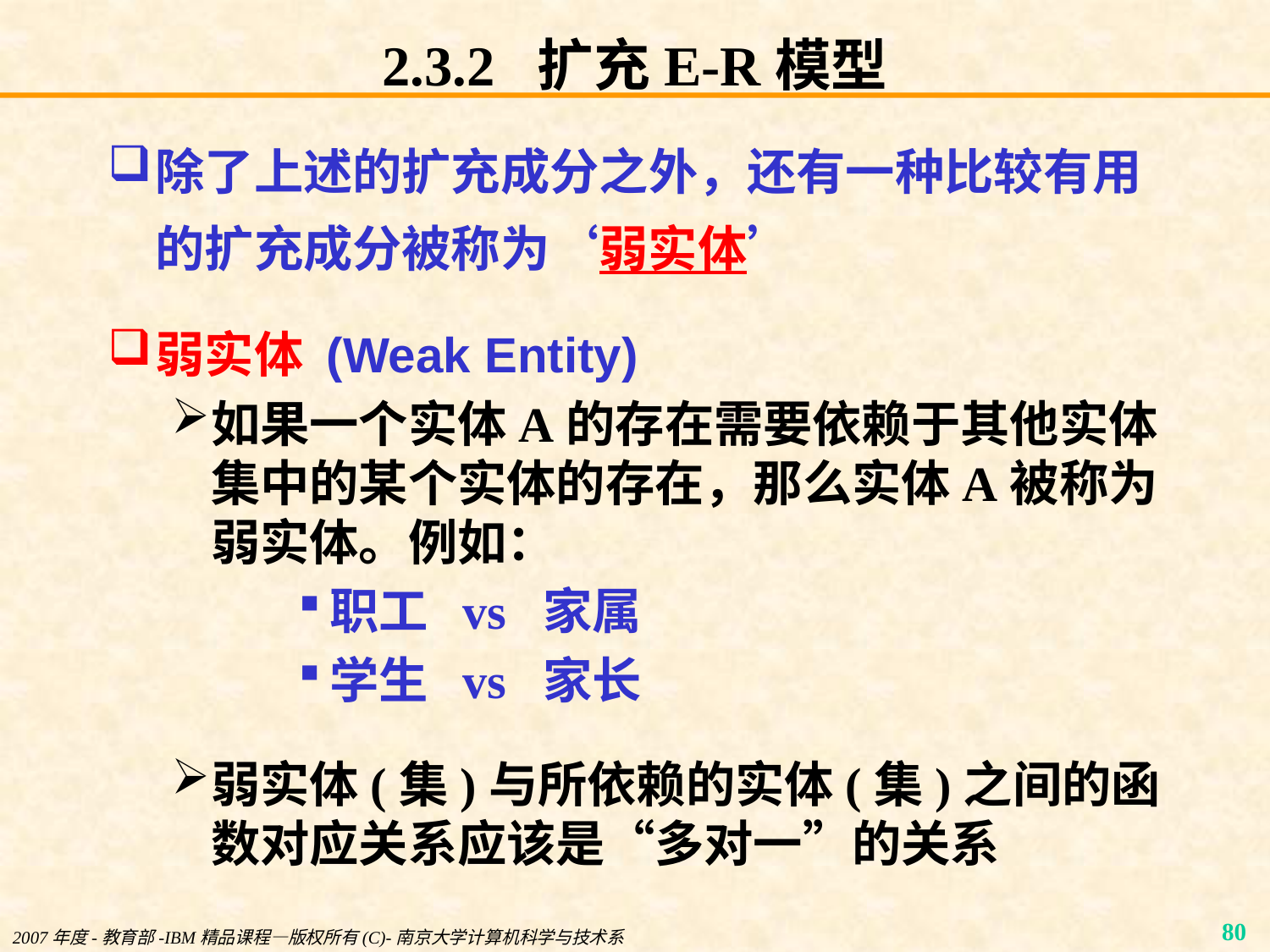

# 2.3.2  扩充E-R模型
除了上述的扩充成分之外，还有一种比较有用的扩充成分被称为‘弱实体’
弱实体 (Weak Entity)
如果一个实体A的存在需要依赖于其他实体集中的某个实体的存在，那么实体A被称为弱实体。例如：
职工  vs  家属
学生  vs  家长

弱实体(集)与所依赖的实体(集)之间的函数对应关系应该是“多对一”的关系
80
2007年度-教育部-IBM精品课程—版权所有(C)-南京大学计算机科学与技术系